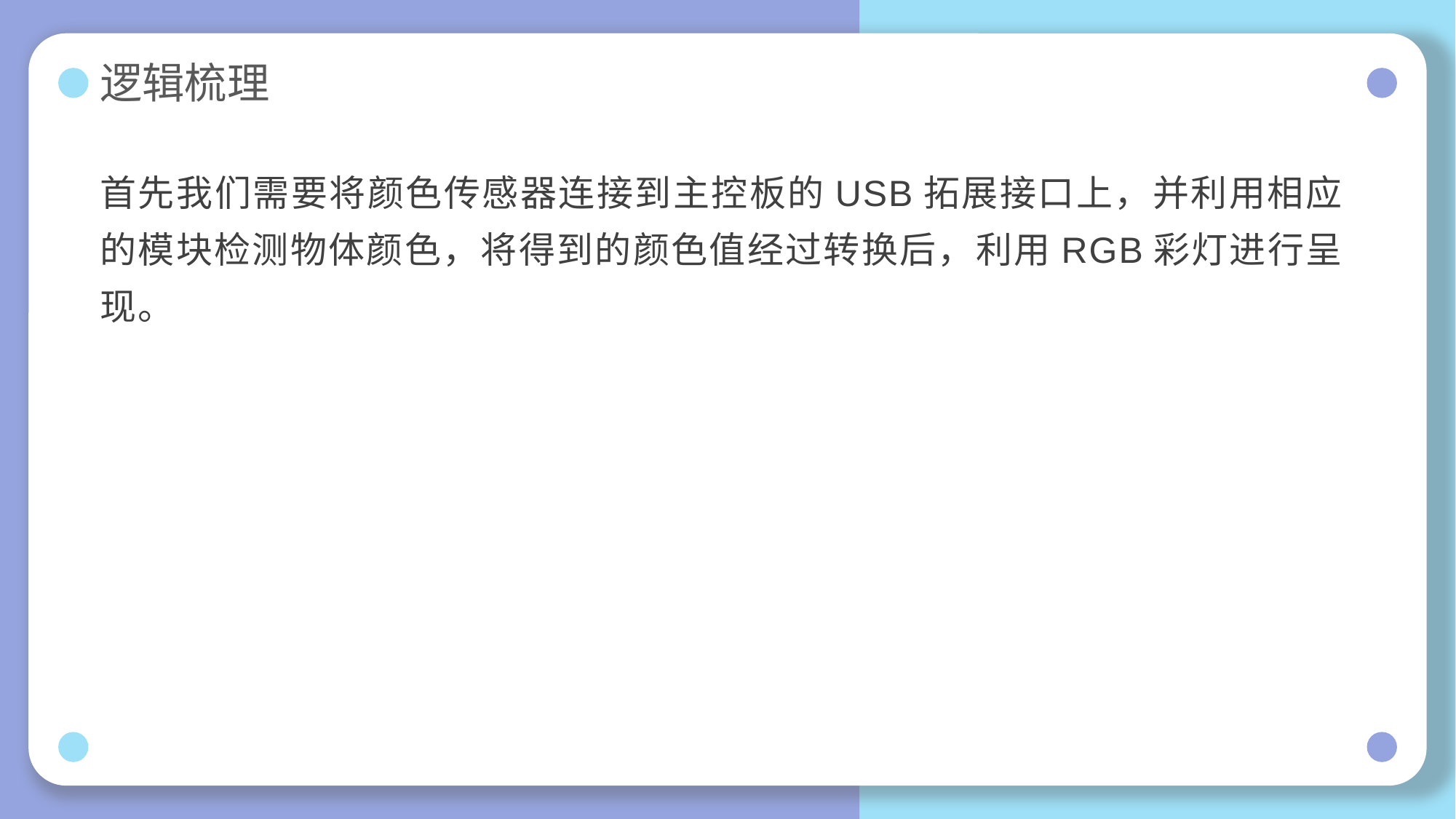

# 逻辑梳理
首先我们需要将颜色传感器连接到主控板的USB拓展接口上，并利用相应的模块检测物体颜色，将得到的颜色值经过转换后，利用RGB彩灯进行呈现。